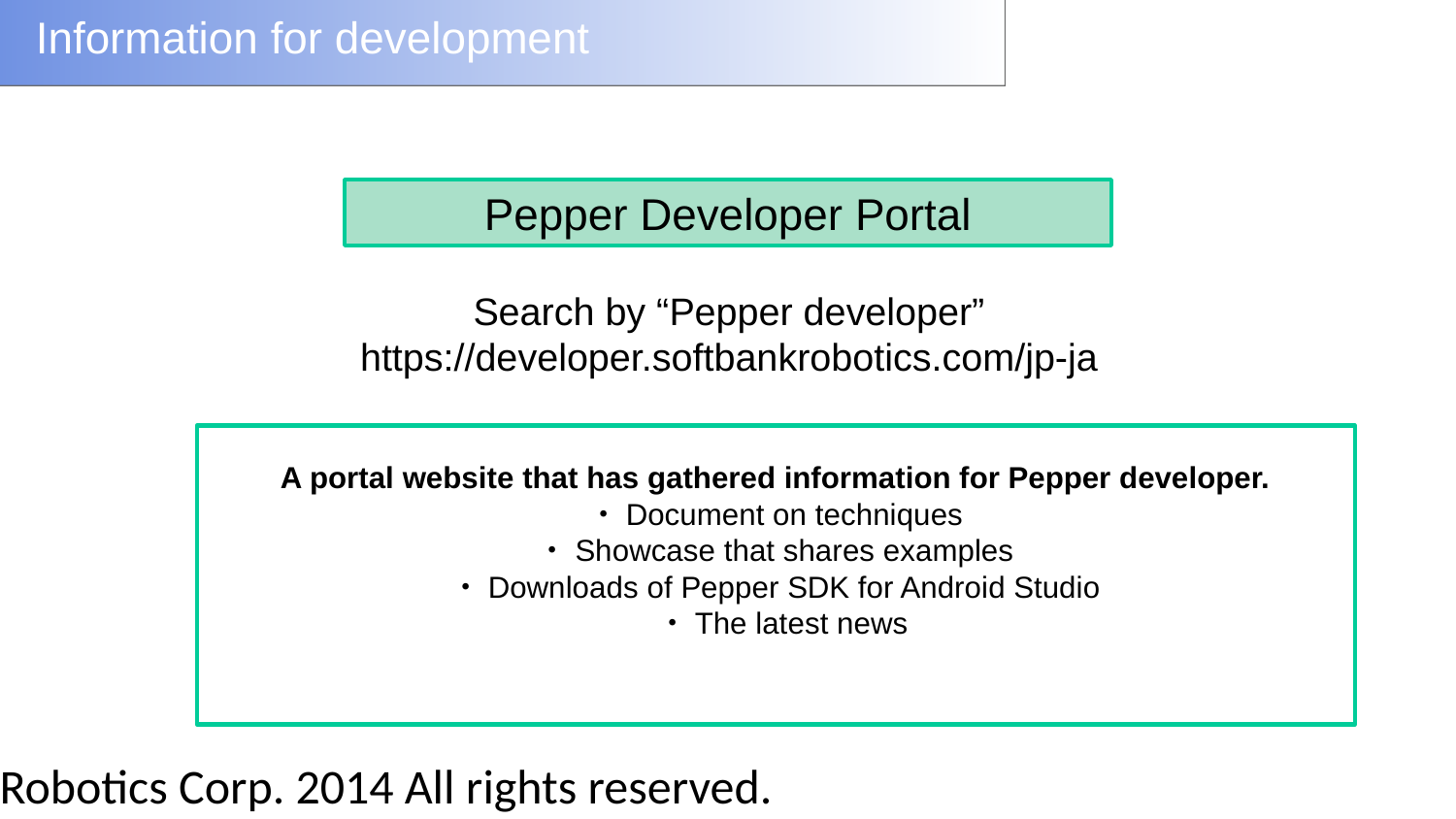

# Information for development
Pepper Developer Portal
Search by “Pepper developer”
https://developer.softbankrobotics.com/jp-ja

A portal website that has gathered information for Pepper developer.
・Document on techniques
・Showcase that shares examples
・Downloads of Pepper SDK for Android Studio
 ・The latest news